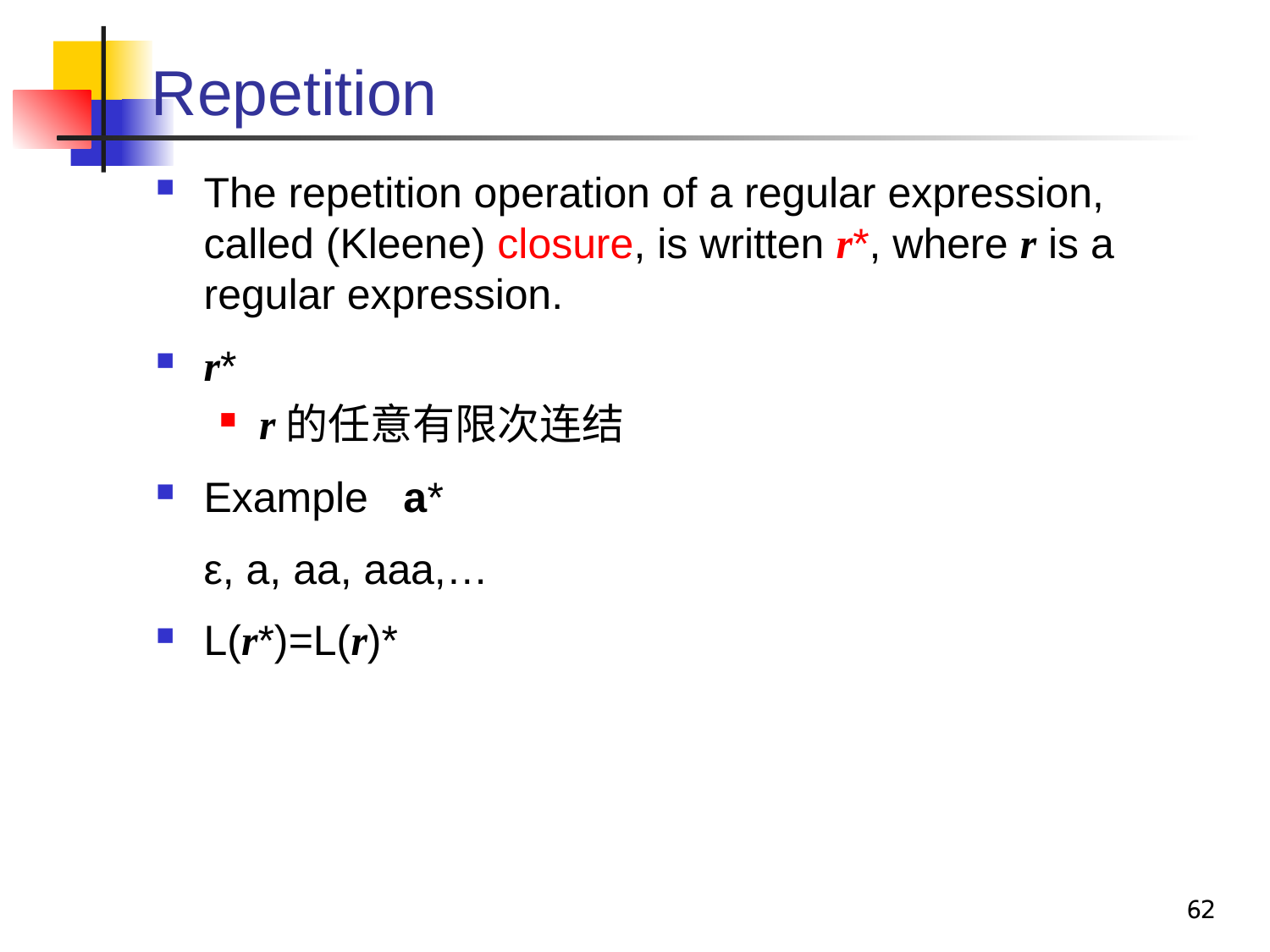

# Repetition
The repetition operation of a regular expression, called (Kleene) closure, is written r*, where r is a regular expression.
r*
r的任意有限次连结
Example   a*
	ε, a, aa, aaa,…
L(r*)=L(r)*

62